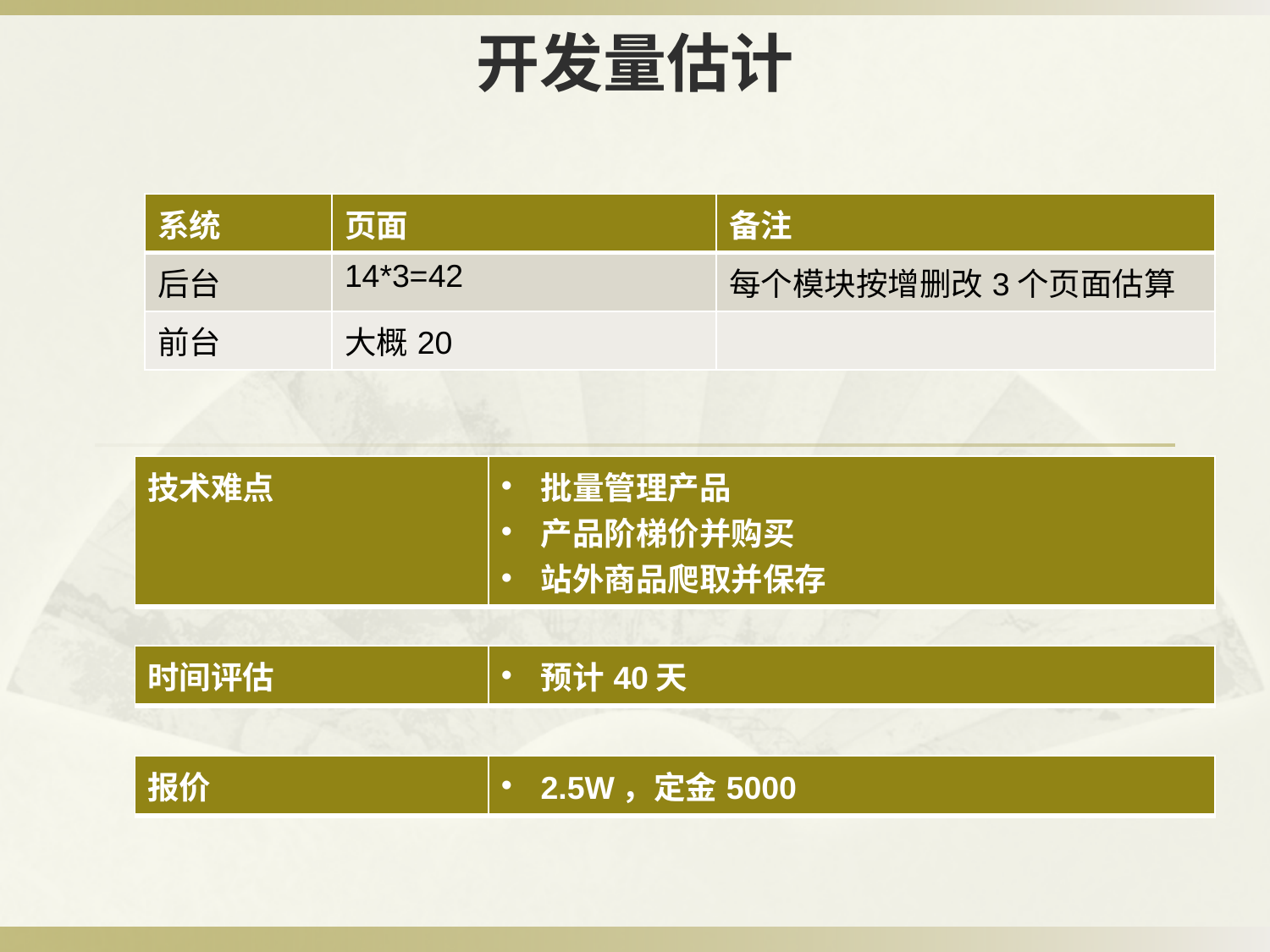

# 开发量估计
| 系统 | 页面 | 备注 |
| --- | --- | --- |
| 后台 | 14\*3=42 | 每个模块按增删改3个页面估算 |
| 前台 | 大概20 |  |
| 技术难点 | 批量管理产品 产品阶梯价并购买 站外商品爬取并保存 |
| --- | --- |
| 时间评估 | 预计40天 |
| --- | --- |
| 报价 | 2.5W，定金5000 |
| --- | --- |